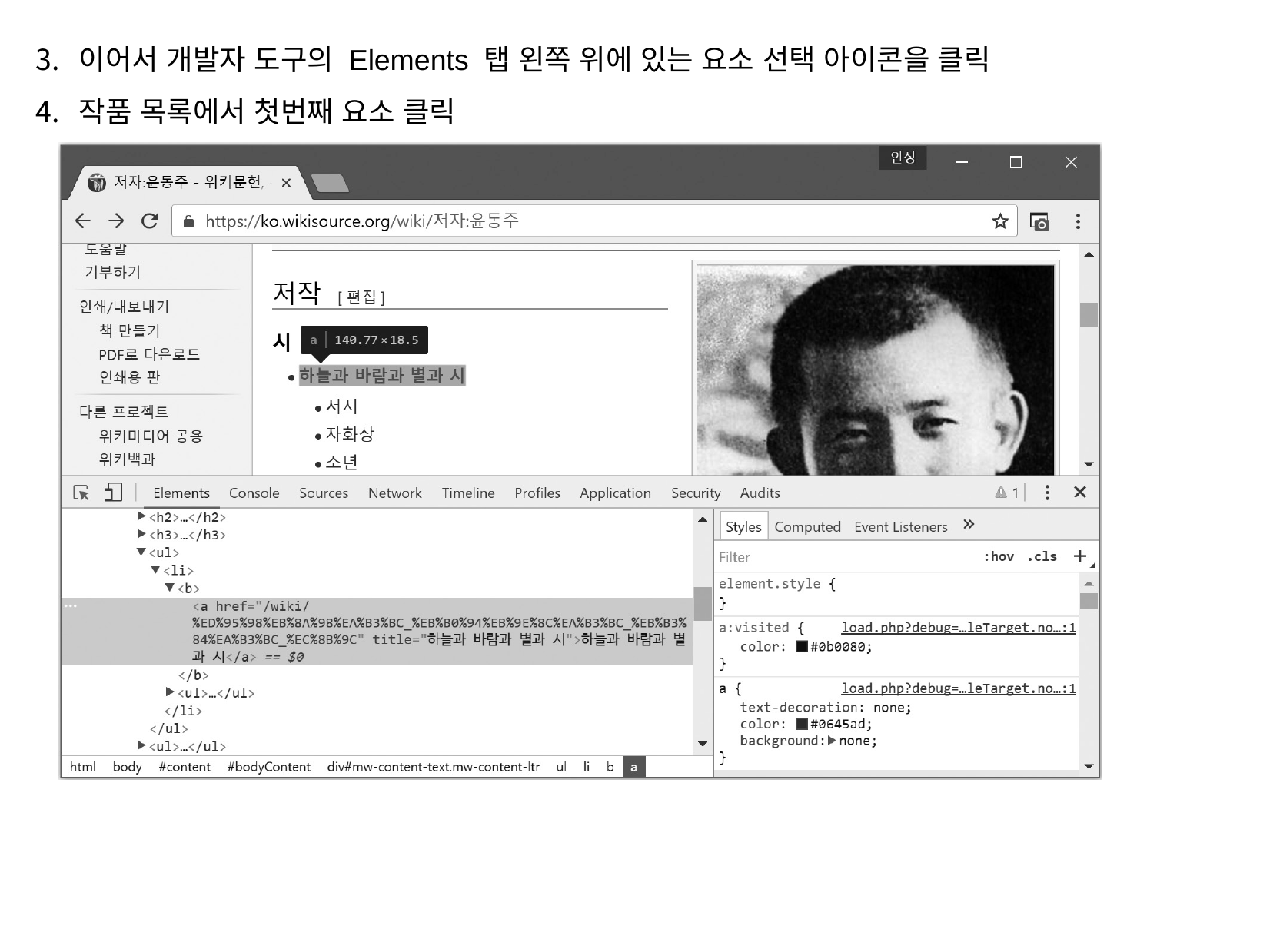

이어서 개발자 도구의 Elements 탭 왼쪽 위에 있는 요소 선택 아이콘을 클릭
작품 목록에서 첫번째 요소 클릭